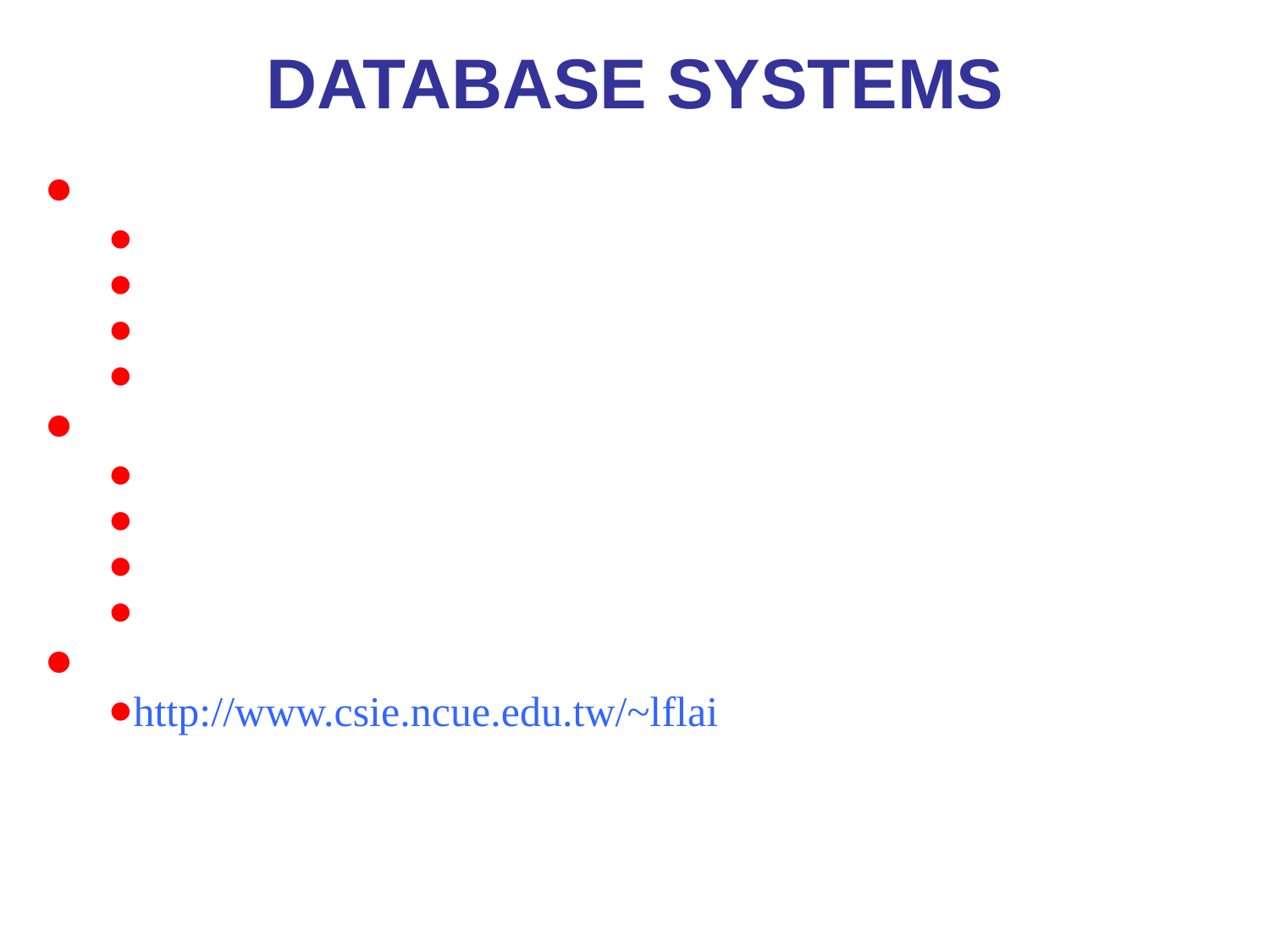

# Database Systems
上課用書
Title: Database Systems, 6th Edition
Authors: R. Elmasri and S.B. Navathe
Publisher: Pearson (歐亞書局代理)
ISBN: 978-0-13-214498-8
評分方式
期中考 30%
期末考 30%
小考、作業 30%
出勤與上課狀況 10%
講義下載
http://www.csie.ncue.edu.tw/~lflai
*